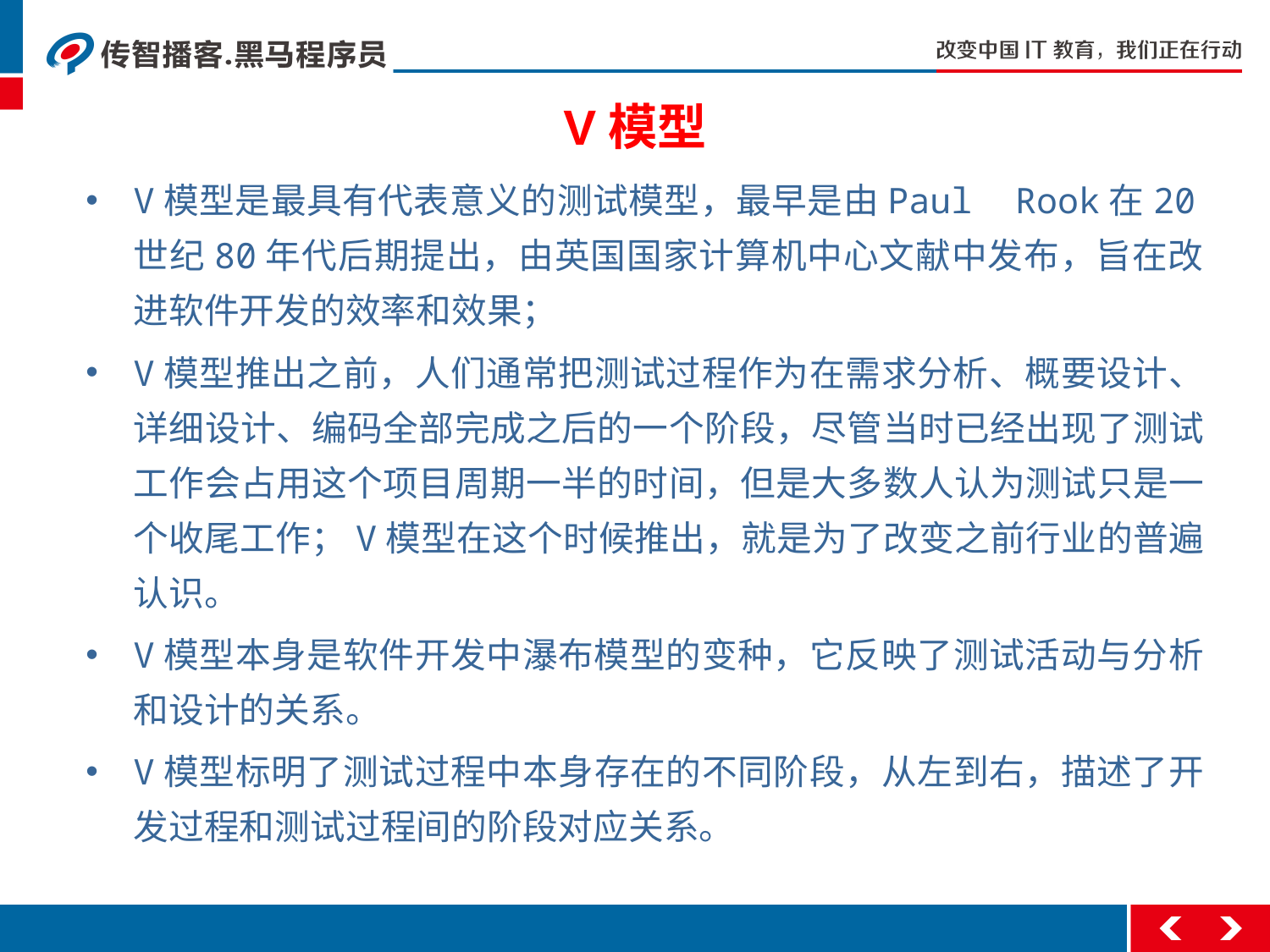

V模型
V模型是最具有代表意义的测试模型，最早是由Paul  Rook在20世纪80年代后期提出，由英国国家计算机中心文献中发布，旨在改进软件开发的效率和效果；
V模型推出之前，人们通常把测试过程作为在需求分析、概要设计、详细设计、编码全部完成之后的一个阶段，尽管当时已经出现了测试工作会占用这个项目周期一半的时间，但是大多数人认为测试只是一个收尾工作；V模型在这个时候推出，就是为了改变之前行业的普遍认识。
V模型本身是软件开发中瀑布模型的变种，它反映了测试活动与分析和设计的关系。
V模型标明了测试过程中本身存在的不同阶段，从左到右，描述了开发过程和测试过程间的阶段对应关系。